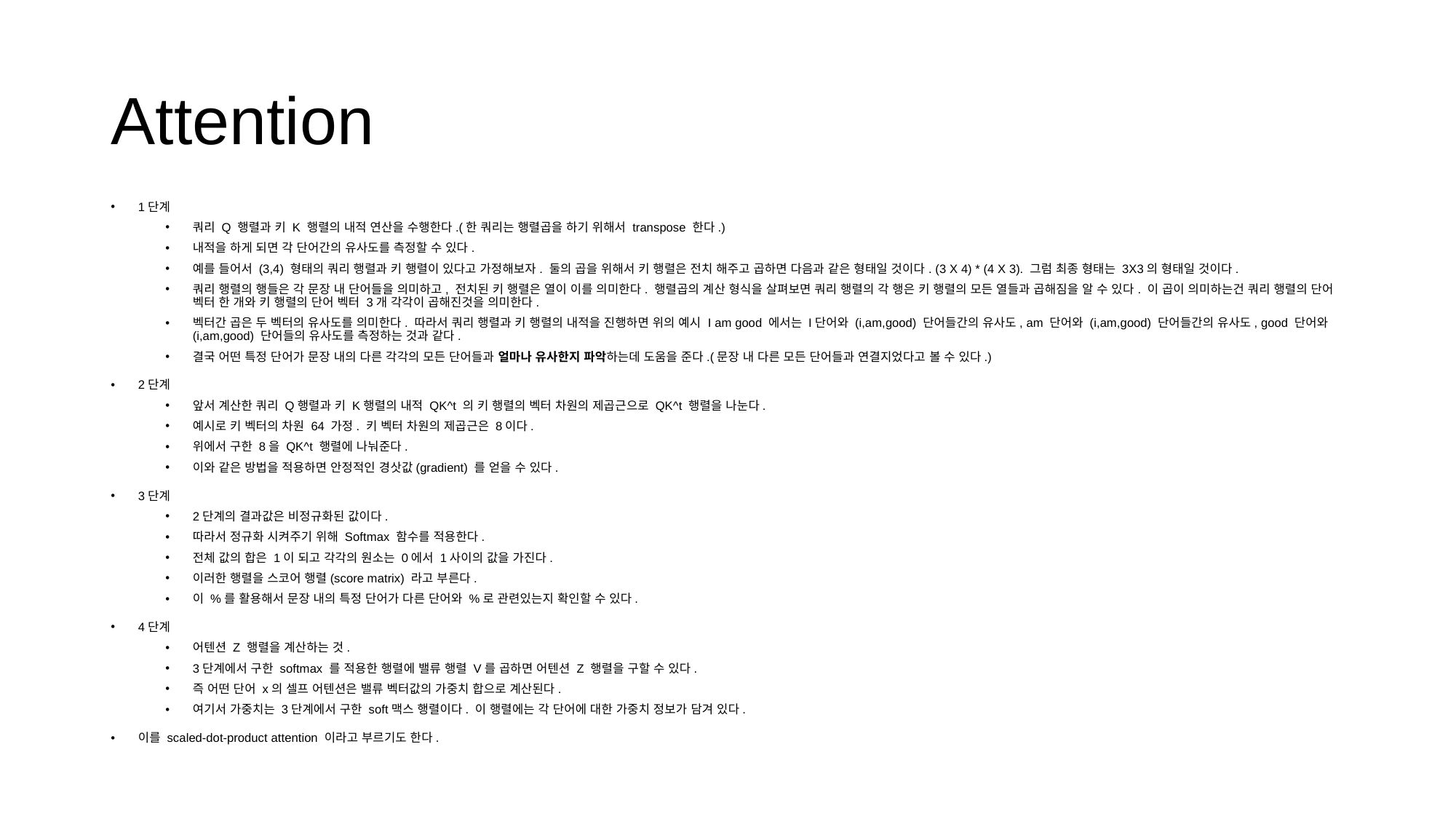

# Attention
1단계
쿼리 Q 행렬과 키 K 행렬의 내적 연산을 수행한다.(한 쿼리는 행렬곱을 하기 위해서 transpose 한다.)
내적을 하게 되면 각 단어간의 유사도를 측정할 수 있다.
예를 들어서 (3,4) 형태의 쿼리 행렬과 키 행렬이 있다고 가정해보자. 둘의 곱을 위해서 키 행렬은 전치 해주고 곱하면 다음과 같은 형태일 것이다. (3 X 4) * (4 X 3). 그럼 최종 형태는 3X3의 형태일 것이다.
쿼리 행렬의 행들은 각 문장 내 단어들을 의미하고, 전치된 키 행렬은 열이 이를 의미한다. 행렬곱의 계산 형식을 살펴보면 쿼리 행렬의 각 행은 키 행렬의 모든 열들과 곱해짐을 알 수 있다. 이 곱이 의미하는건 쿼리 행렬의 단어 벡터 한 개와 키 행렬의 단어 벡터 3개 각각이 곱해진것을 의미한다.
벡터간 곱은 두 벡터의 유사도를 의미한다. 따라서 쿼리 행렬과 키 행렬의 내적을 진행하면 위의 예시 I am good 에서는 I단어와 (i,am,good) 단어들간의 유사도, am 단어와 (i,am,good) 단어들간의 유사도, good 단어와 (i,am,good) 단어들의 유사도를 측정하는 것과 같다.
결국 어떤 특정 단어가 문장 내의 다른 각각의 모든 단어들과 얼마나 유사한지 파악하는데 도움을 준다.(문장 내 다른 모든 단어들과 연결지었다고 볼 수 있다.)
2단계
앞서 계산한 쿼리 Q행렬과 키 K행렬의 내적 QK^t 의 키 행렬의 벡터 차원의 제곱근으로 QK^t 행렬을 나눈다.
예시로 키 벡터의 차원 64 가정. 키 벡터 차원의 제곱근은 8이다.
위에서 구한 8을 QK^t 행렬에 나눠준다.
이와 같은 방법을 적용하면 안정적인 경삿값(gradient) 를 얻을 수 있다.
3단계
2단계의 결과값은 비정규화된 값이다.
따라서 정규화 시켜주기 위해 Softmax 함수를 적용한다.
전체 값의 합은 1이 되고 각각의 원소는 0에서 1사이의 값을 가진다.
이러한 행렬을 스코어 행렬(score matrix) 라고 부른다.
이 %를 활용해서 문장 내의 특정 단어가 다른 단어와 %로 관련있는지 확인할 수 있다.
4단계
어텐션 Z 행렬을 계산하는 것.
3단계에서 구한 softmax 를 적용한 행렬에 밸류 행렬 V를 곱하면 어텐션 Z 행렬을 구할 수 있다.
즉 어떤 단어 x의 셀프 어텐션은 밸류 벡터값의 가중치 합으로 계산된다.
여기서 가중치는 3단계에서 구한 soft맥스 행렬이다. 이 행렬에는 각 단어에 대한 가중치 정보가 담겨 있다.
이를 scaled-dot-product attention 이라고 부르기도 한다.